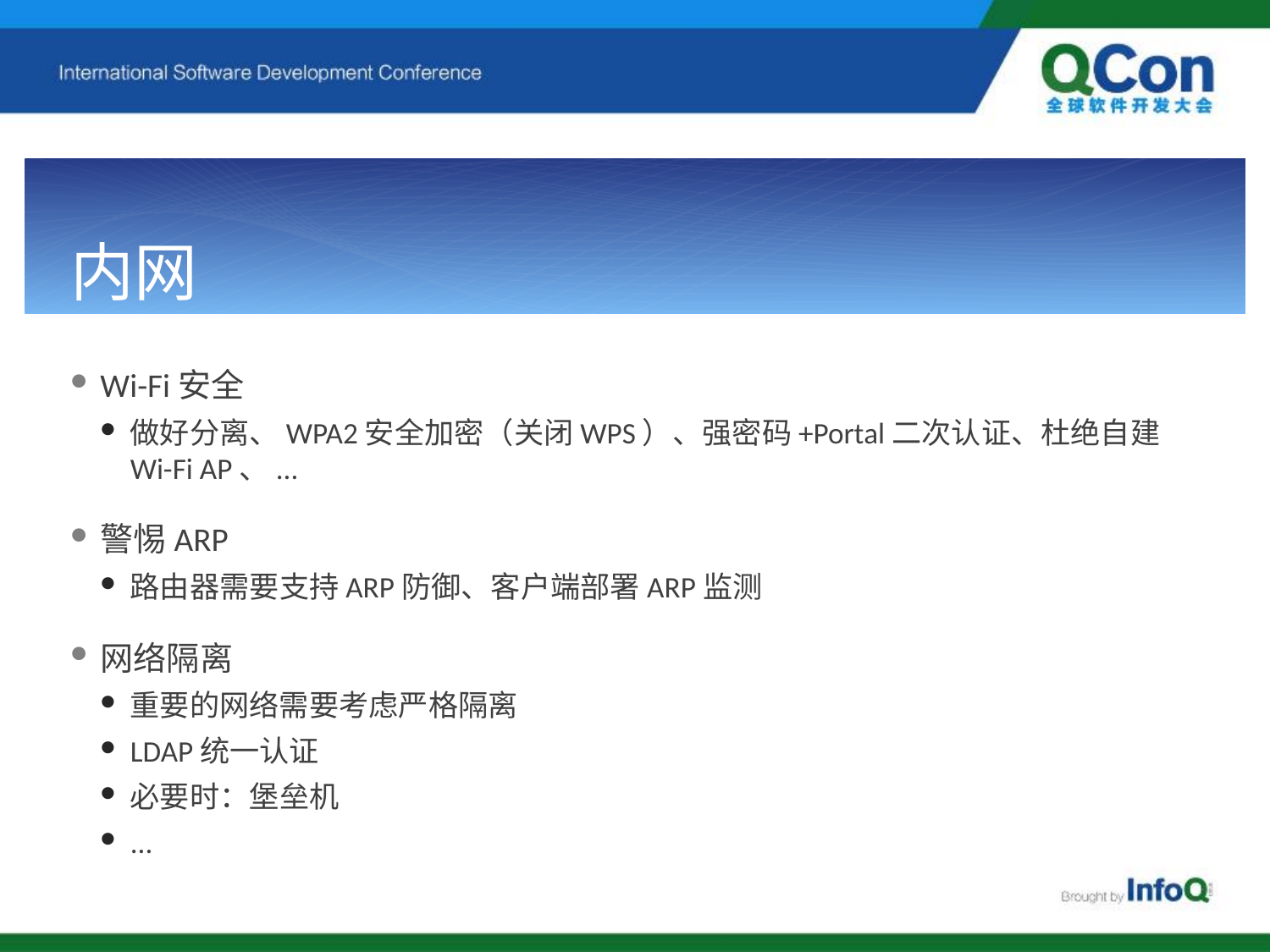

# 内网
Wi-Fi安全
做好分离、WPA2安全加密（关闭WPS）、强密码+Portal二次认证、杜绝自建Wi-Fi AP、...
警惕ARP
路由器需要支持ARP防御、客户端部署ARP监测
网络隔离
重要的网络需要考虑严格隔离
LDAP统一认证
必要时：堡垒机
...